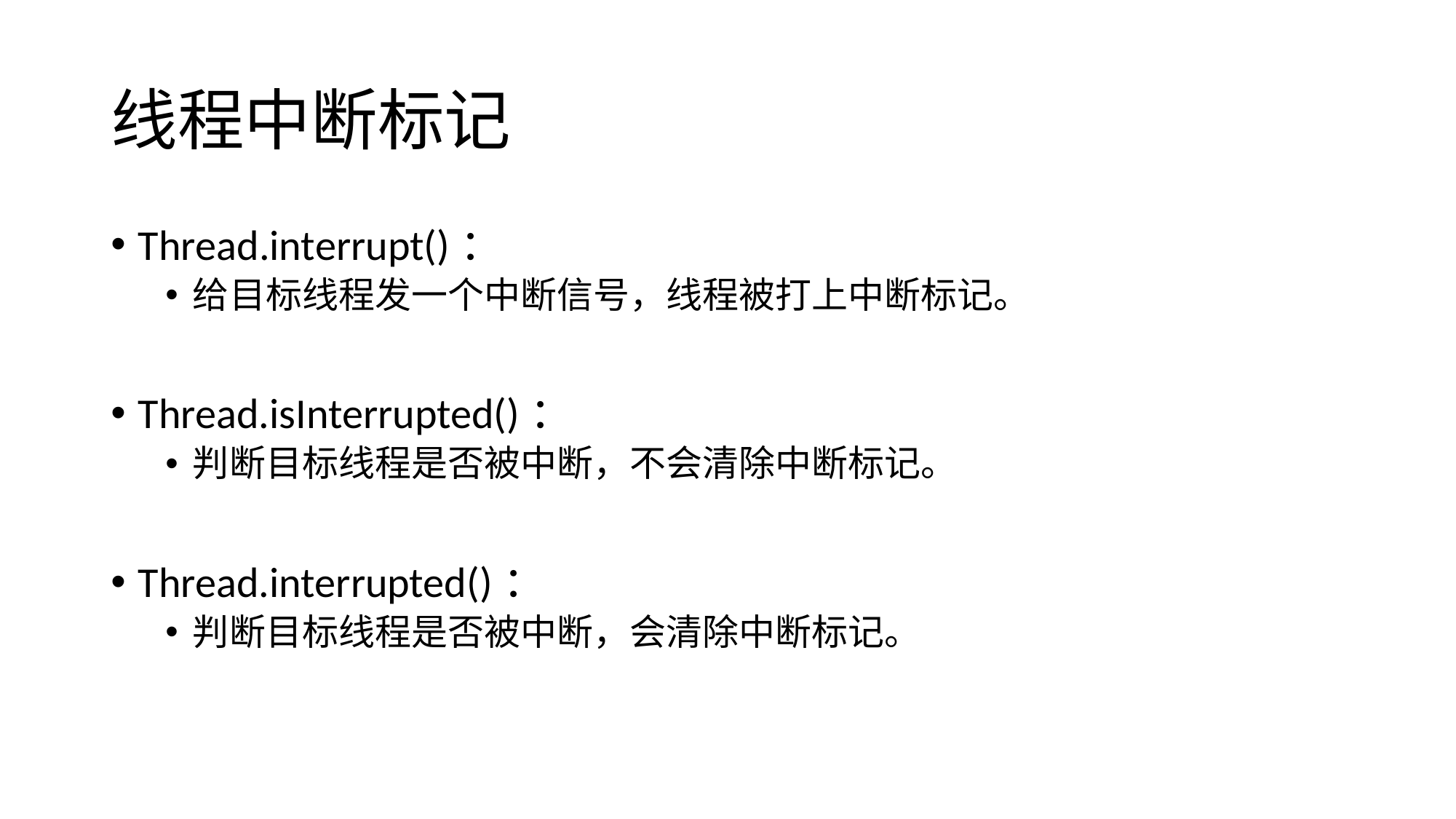

# 线程中断标记
Thread.interrupt()：
给目标线程发一个中断信号，线程被打上中断标记。

Thread.isInterrupted()：
判断目标线程是否被中断，不会清除中断标记。

Thread.interrupted()：
判断目标线程是否被中断，会清除中断标记。